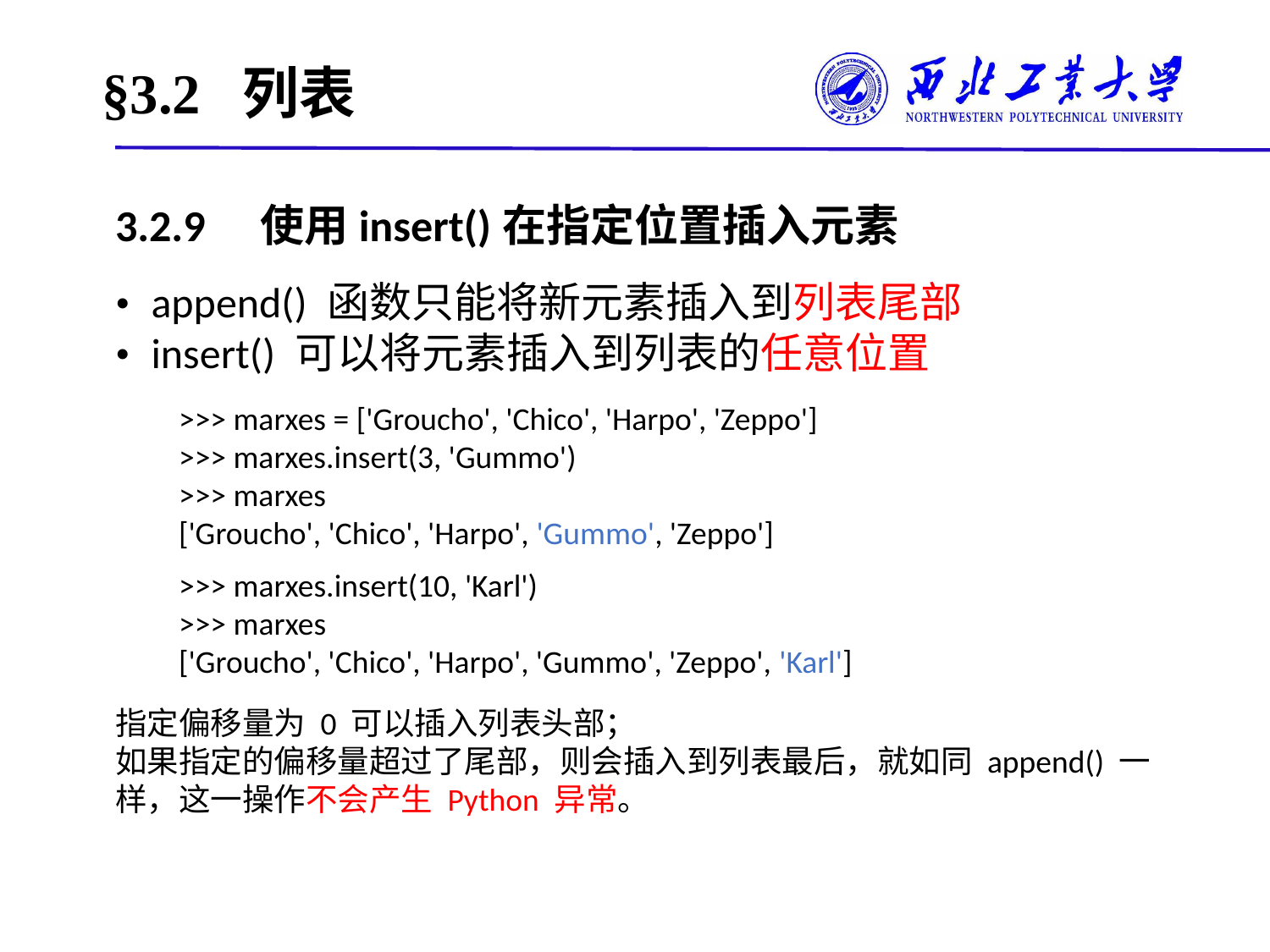

# §3.2  列表
3.2.9　使用insert()在指定位置插入元素

•  append() 函数只能将新元素插入到列表尾部
•  insert() 可以将元素插入到列表的任意位置

>>> marxes = ['Groucho', 'Chico', 'Harpo', 'Zeppo']
>>> marxes.insert(3, 'Gummo')
>>> marxes
['Groucho', 'Chico', 'Harpo', 'Gummo', 'Zeppo']
>>> marxes.insert(10, 'Karl')
>>> marxes
['Groucho', 'Chico', 'Harpo', 'Gummo', 'Zeppo', 'Karl']
指定偏移量为 0 可以插入列表头部；
如果指定的偏移量超过了尾部，则会插入到列表最后，就如同 append() 一样，这一操作不会产生 Python 异常。